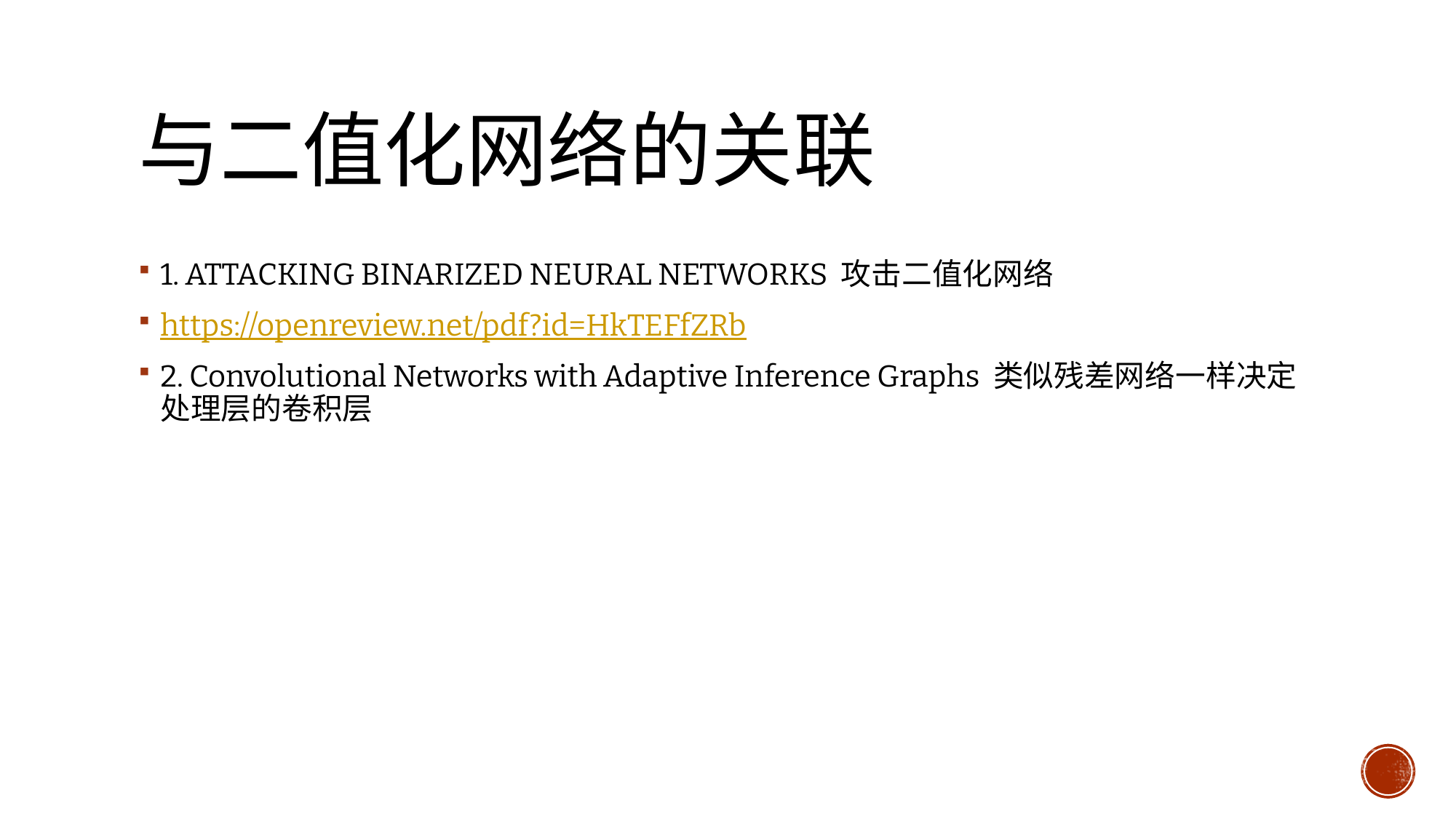

# 与二值化网络的关联
1. ATTACKING BINARIZED NEURAL NETWORKS 攻击二值化网络
https://openreview.net/pdf?id=HkTEFfZRb
2. Convolutional Networks with Adaptive Inference Graphs 类似残差网络一样决定处理层的卷积层